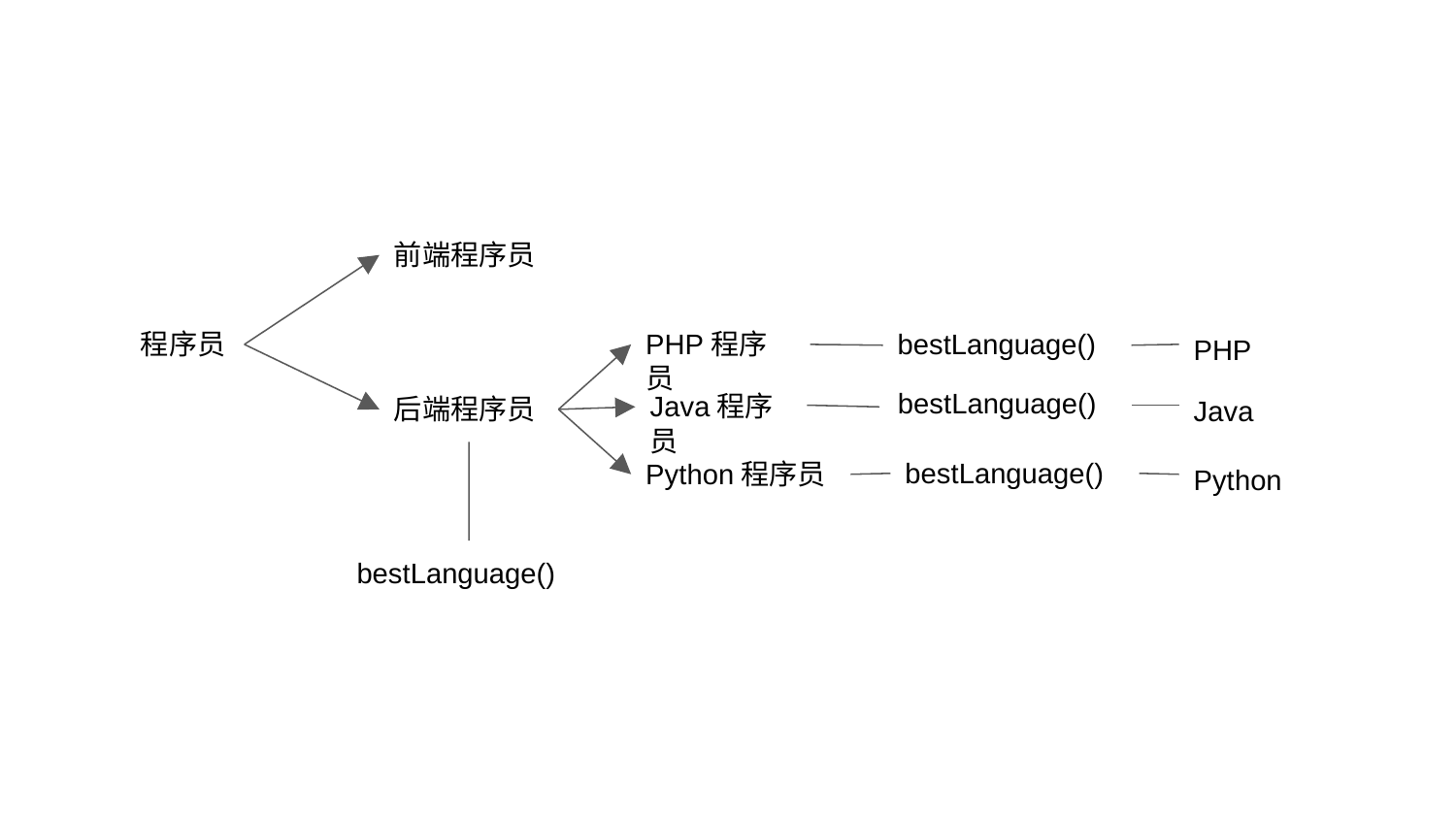

前端程序员
程序员
PHP程序员
bestLanguage()
PHP
bestLanguage()
Java程序员
后端程序员
Java
bestLanguage()
Python程序员
Python

bestLanguage()